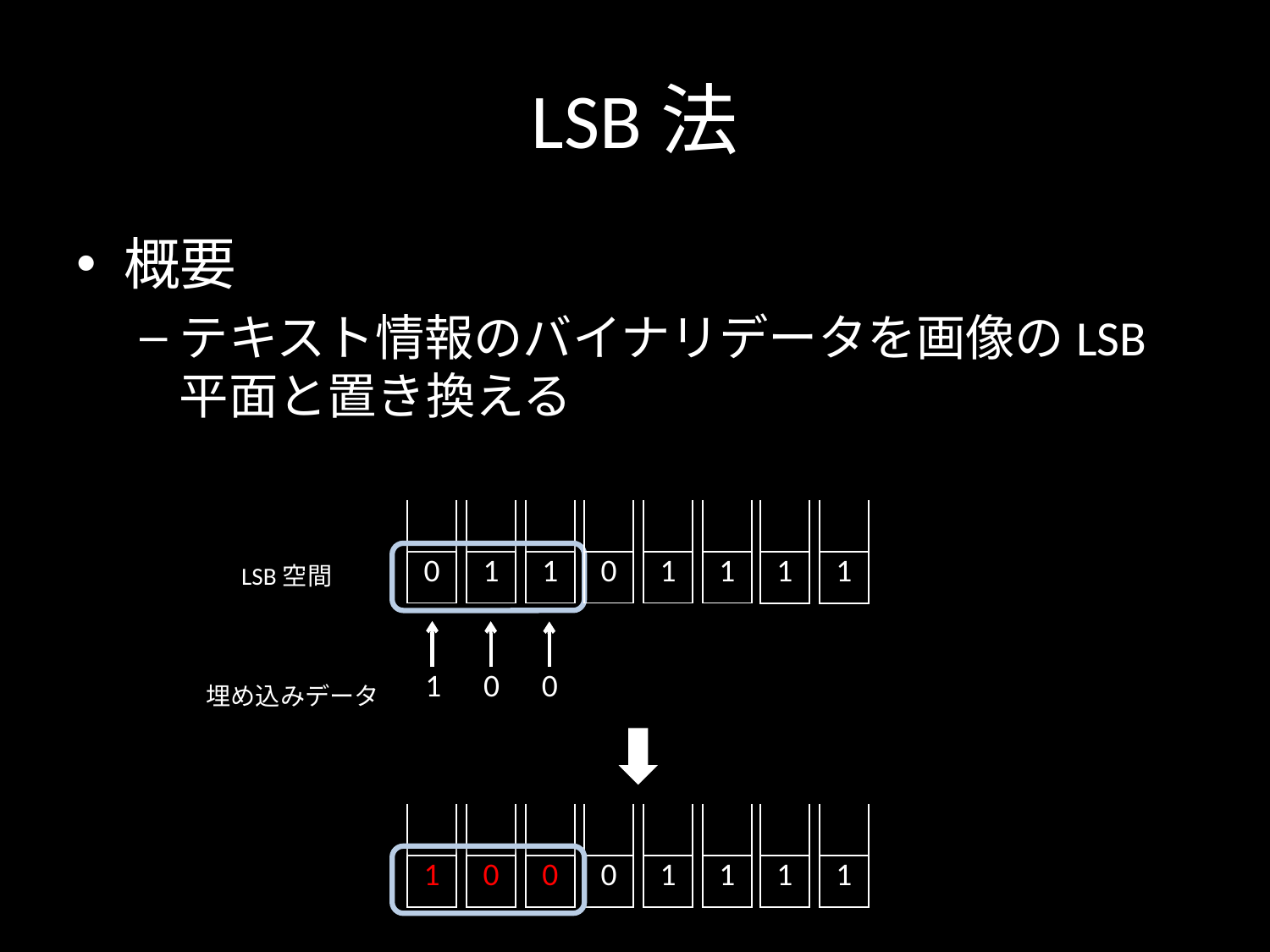

# LSB法
概要
テキスト情報のバイナリデータを画像のLSB平面と置き換える
|  |
| --- |
| 0 |
|  |
| --- |
| 1 |
|  |
| --- |
| 1 |
|  |
| --- |
| 0 |
|  |
| --- |
| 1 |
|  |
| --- |
| 1 |
|  |
| --- |
| 1 |
|  |
| --- |
| 1 |

LSB空間
| 1 | 0 | 0 |
| --- | --- | --- |
埋め込みデータ

|  |
| --- |
| 1 |
|  |
| --- |
| 0 |
|  |
| --- |
| 0 |
|  |
| --- |
| 0 |
|  |
| --- |
| 1 |
|  |
| --- |
| 1 |
|  |
| --- |
| 1 |
|  |
| --- |
| 1 |